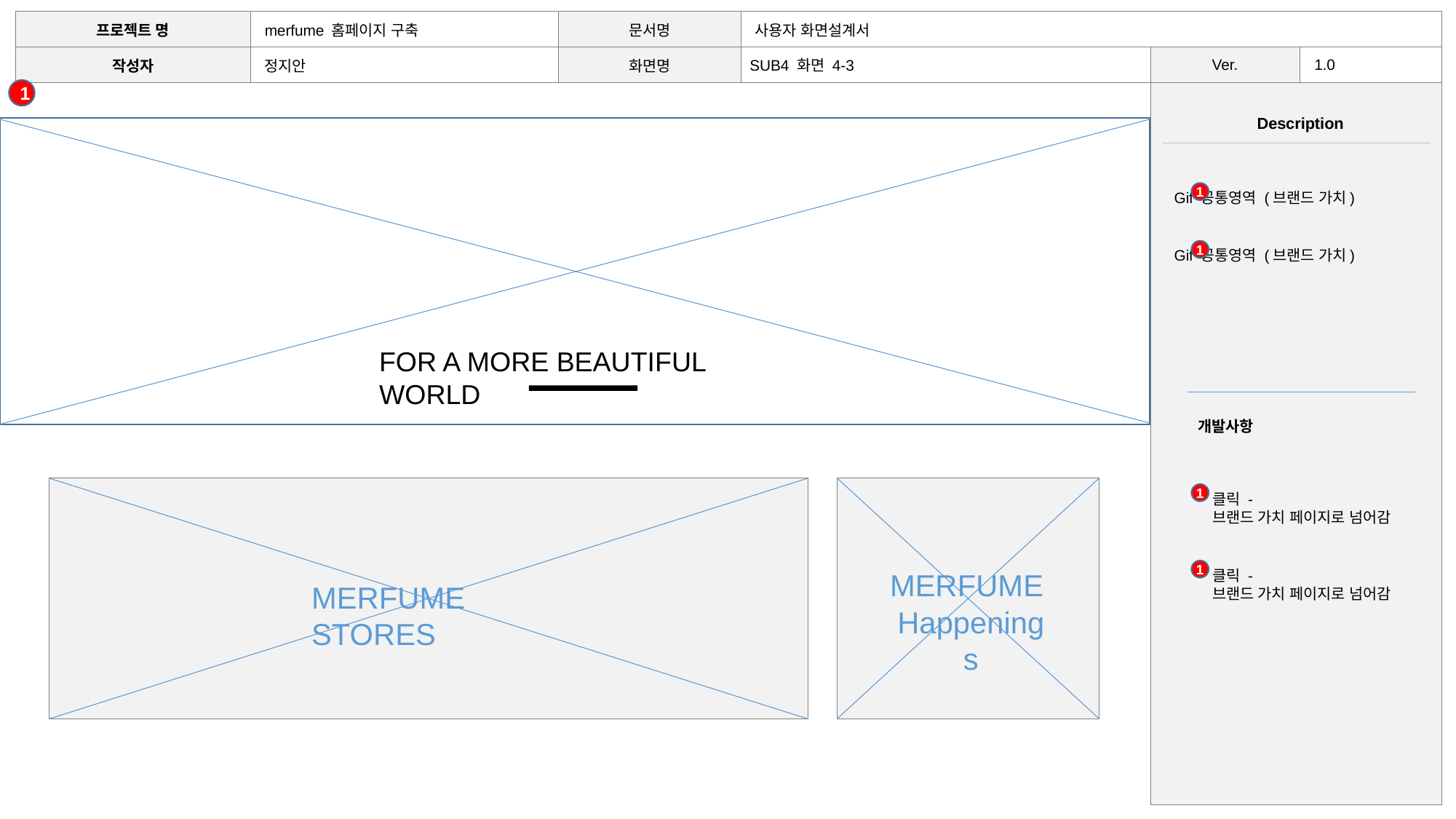

SUB4 화면 4-3
1

1
Gif 공통영역 (브랜드 가치)
1
Gif 공통영역 (브랜드 가치)
FOR A MORE BEAUTIFUL WORLD

개발사항

MERFUME STORES

MERFUME
Happenings
1
클릭 -
브랜드 가치 페이지로 넘어감
1
클릭 -
브랜드 가치 페이지로 넘어감